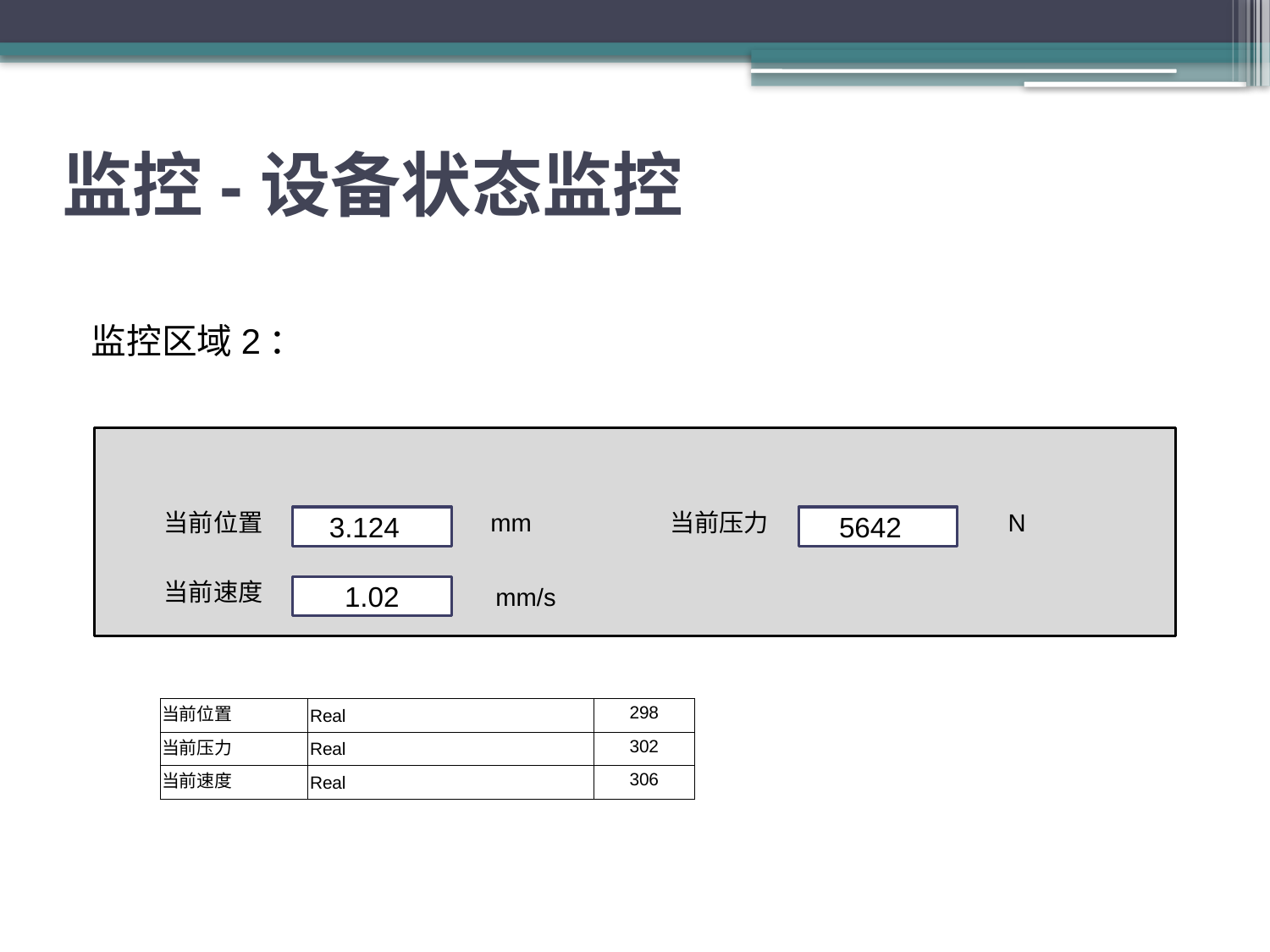

# 监控-设备状态监控
监控区域2：

当前位置
3.1243
mm
当前压力
56423
N
当前速度
1.02
mm/s
| 当前位置 | Real | 298 |
| --- | --- | --- |
| 当前压力 | Real | 302 |
| 当前速度 | Real | 306 |